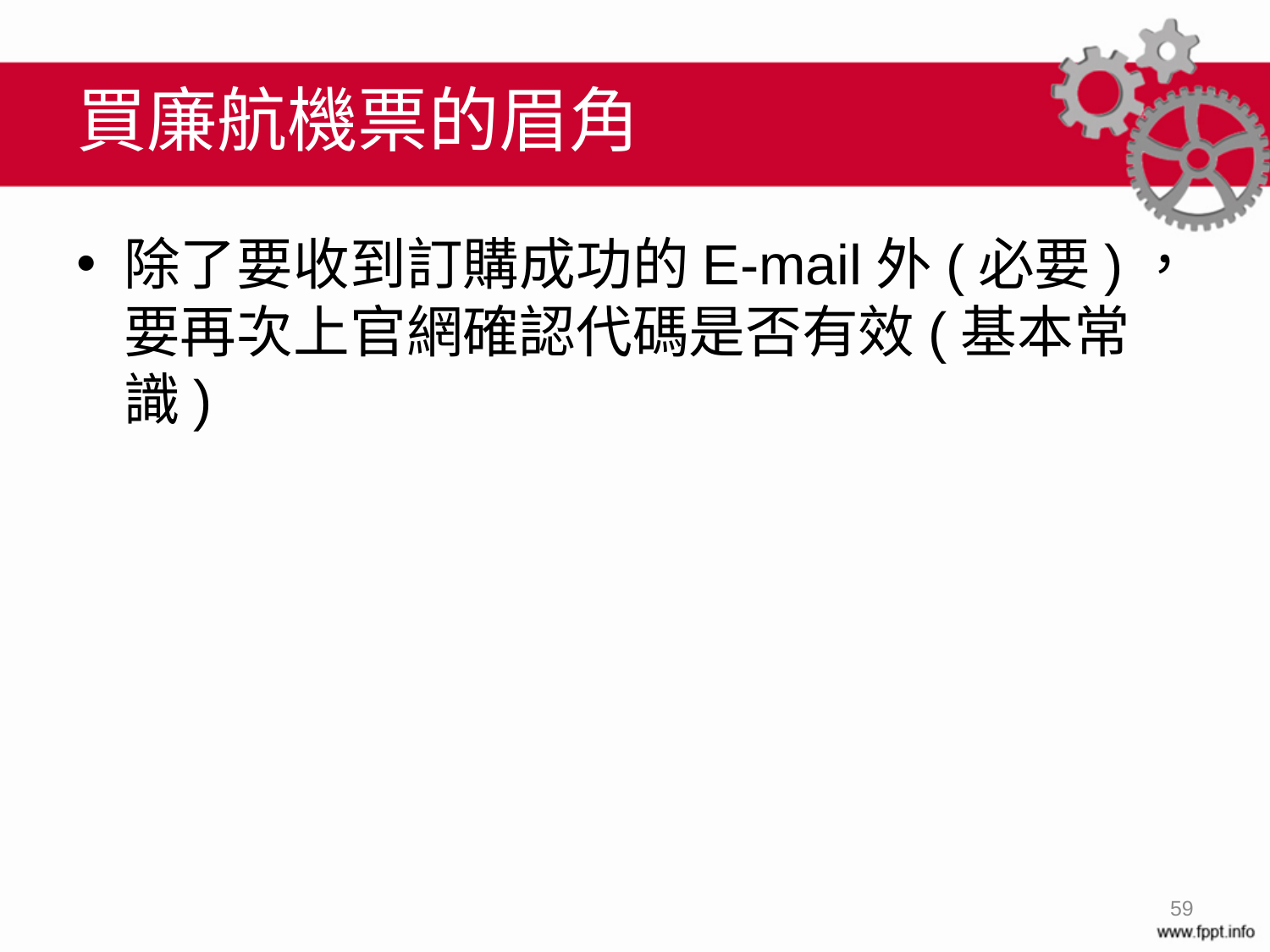

# 買廉航機票的眉角
除了要收到訂購成功的E-mail外(必要)，要再次上官網確認代碼是否有效(基本常識)

59